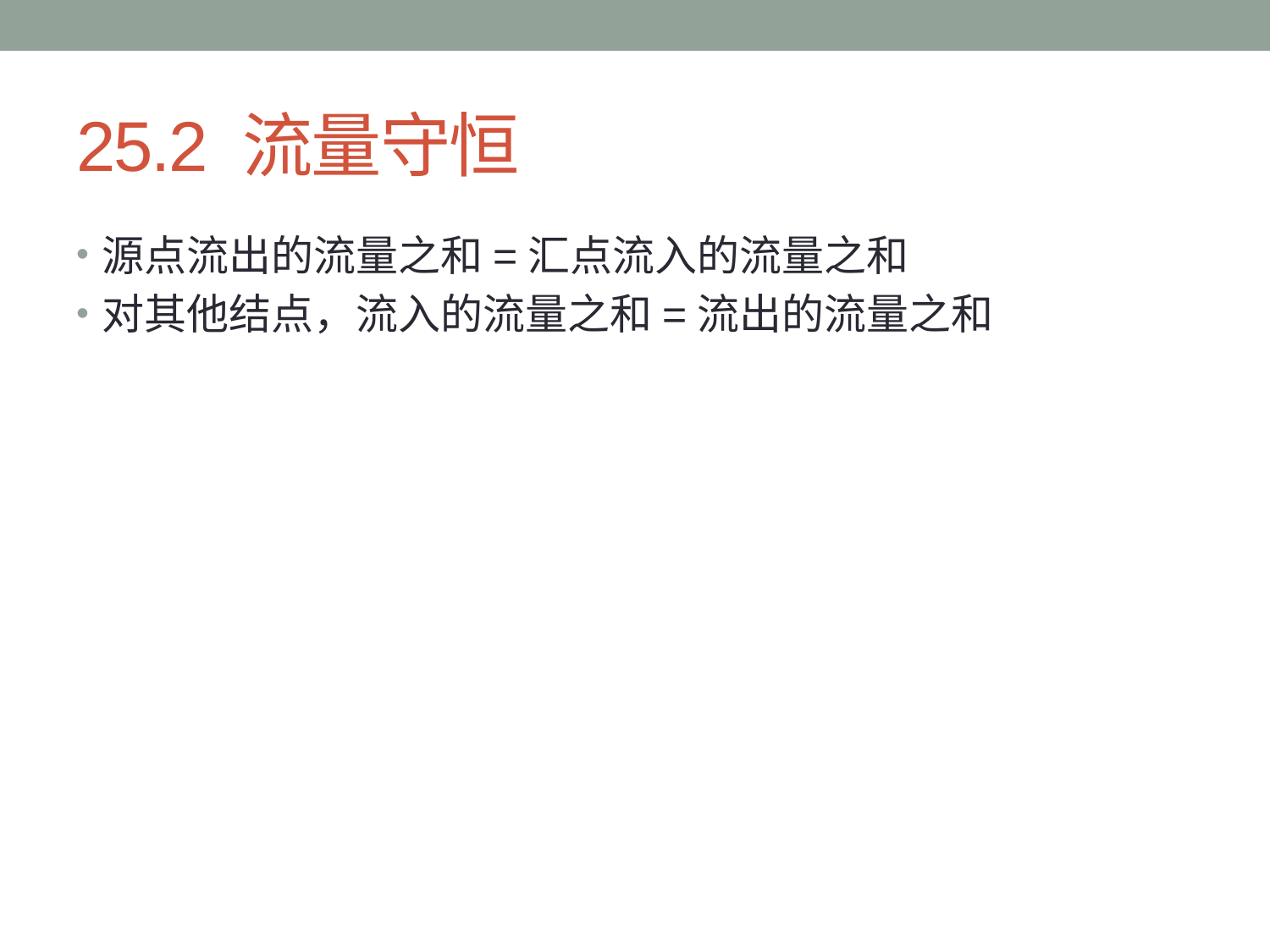

# 25.2 流量守恒
源点流出的流量之和=汇点流入的流量之和
对其他结点，流入的流量之和=流出的流量之和